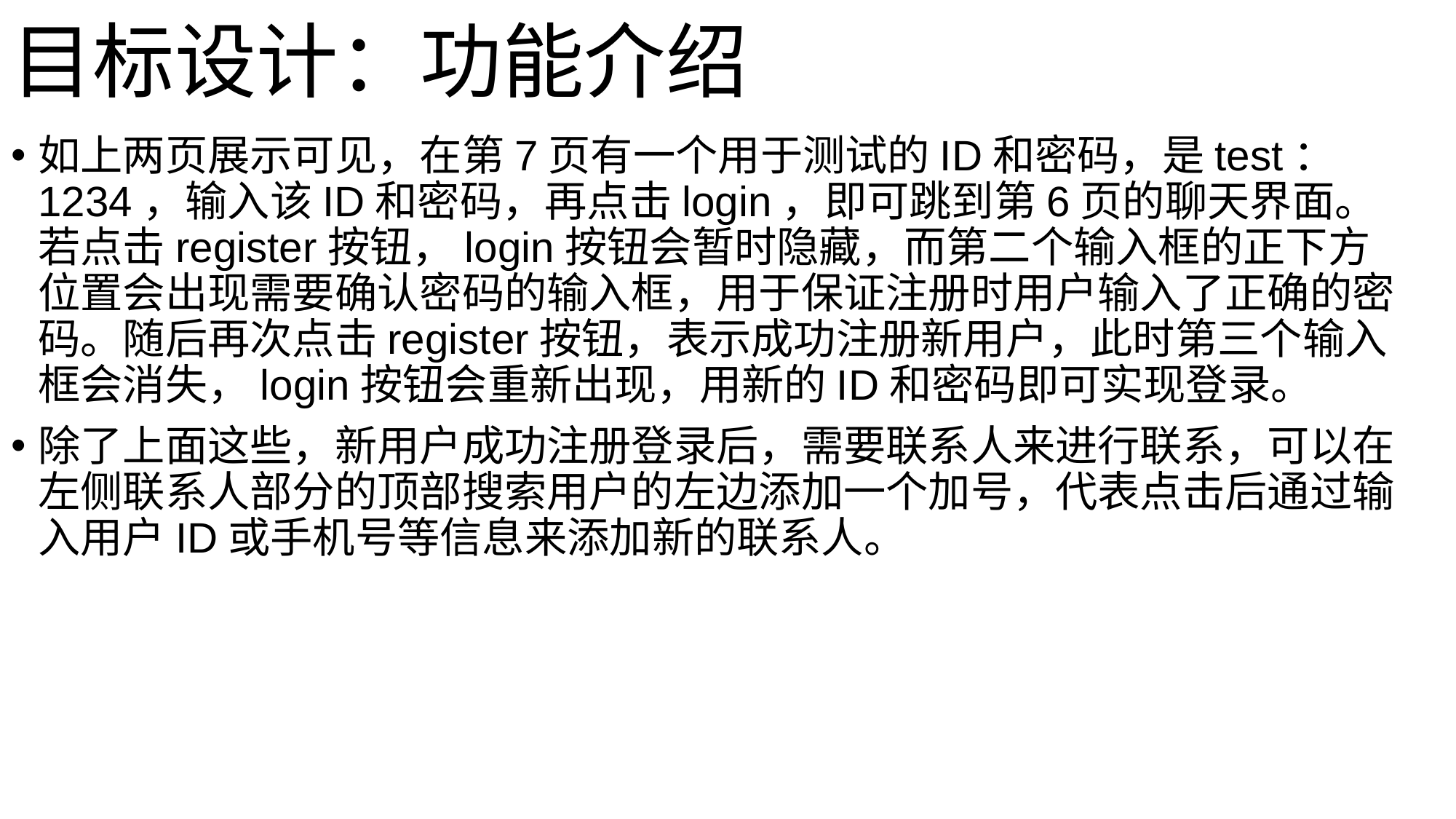

# 目标设计：功能介绍
如上两页展示可见，在第7页有一个用于测试的ID和密码，是test：1234，输入该ID和密码，再点击login，即可跳到第6页的聊天界面。若点击register按钮，login按钮会暂时隐藏，而第二个输入框的正下方位置会出现需要确认密码的输入框，用于保证注册时用户输入了正确的密码。随后再次点击register按钮，表示成功注册新用户，此时第三个输入框会消失，login按钮会重新出现，用新的ID和密码即可实现登录。
除了上面这些，新用户成功注册登录后，需要联系人来进行联系，可以在左侧联系人部分的顶部搜索用户的左边添加一个加号，代表点击后通过输入用户ID或手机号等信息来添加新的联系人。